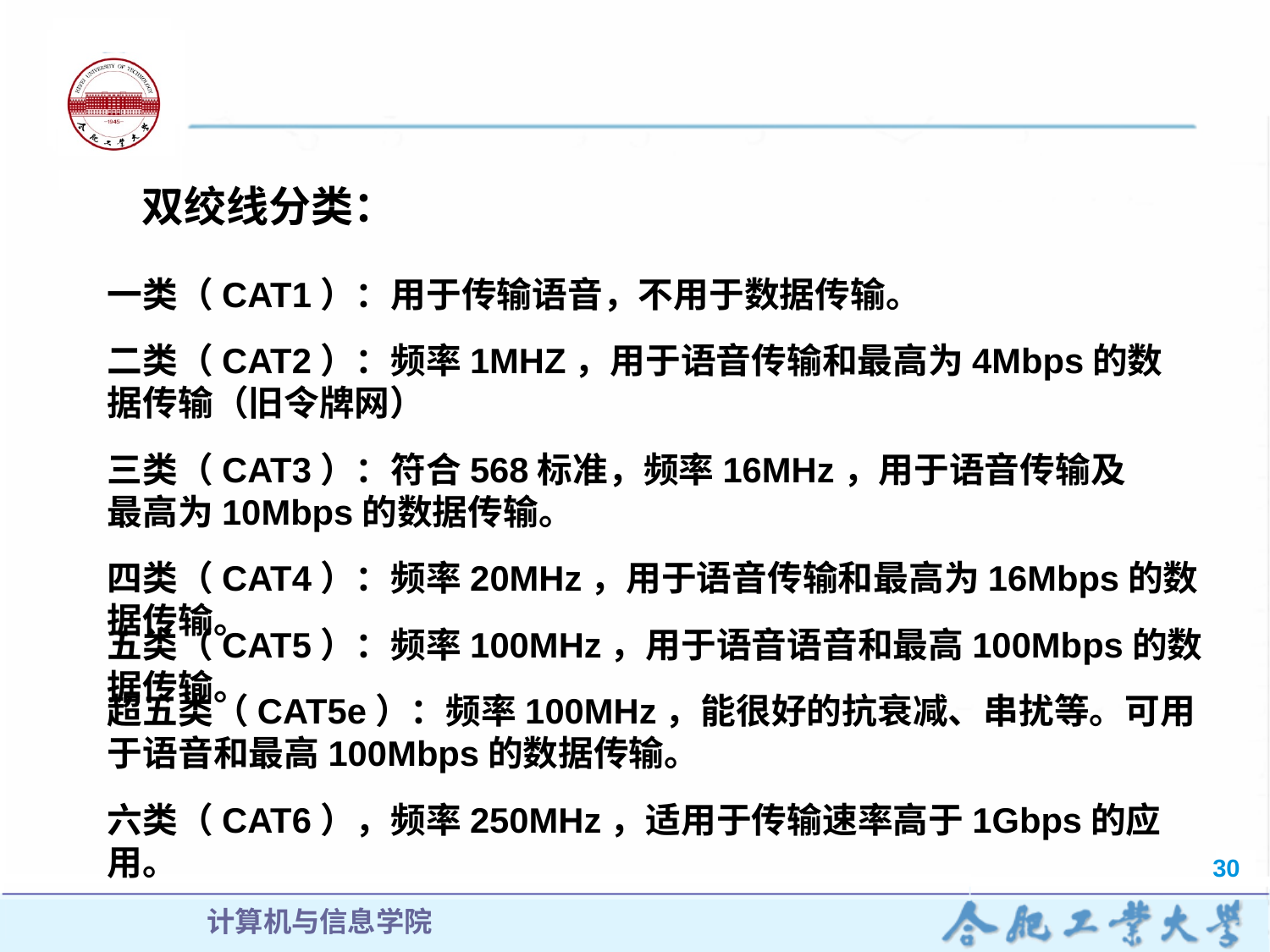

双绞线分类：
一类（CAT1）：用于传输语音，不用于数据传输。
二类（CAT2）：频率1MHZ，用于语音传输和最高为4Mbps的数据传输（旧令牌网）
三类（CAT3）：符合568标准，频率16MHz，用于语音传输及最高为10Mbps的数据传输。
四类（CAT4）：频率20MHz，用于语音传输和最高为16Mbps的数据传输。
五类（CAT5）：频率100MHz，用于语音语音和最高100Mbps的数据传输。
超五类（CAT5e）：频率100MHz，能很好的抗衰减、串扰等。可用于语音和最高100Mbps的数据传输。
六类（CAT6），频率250MHz，适用于传输速率高于1Gbps的应用。